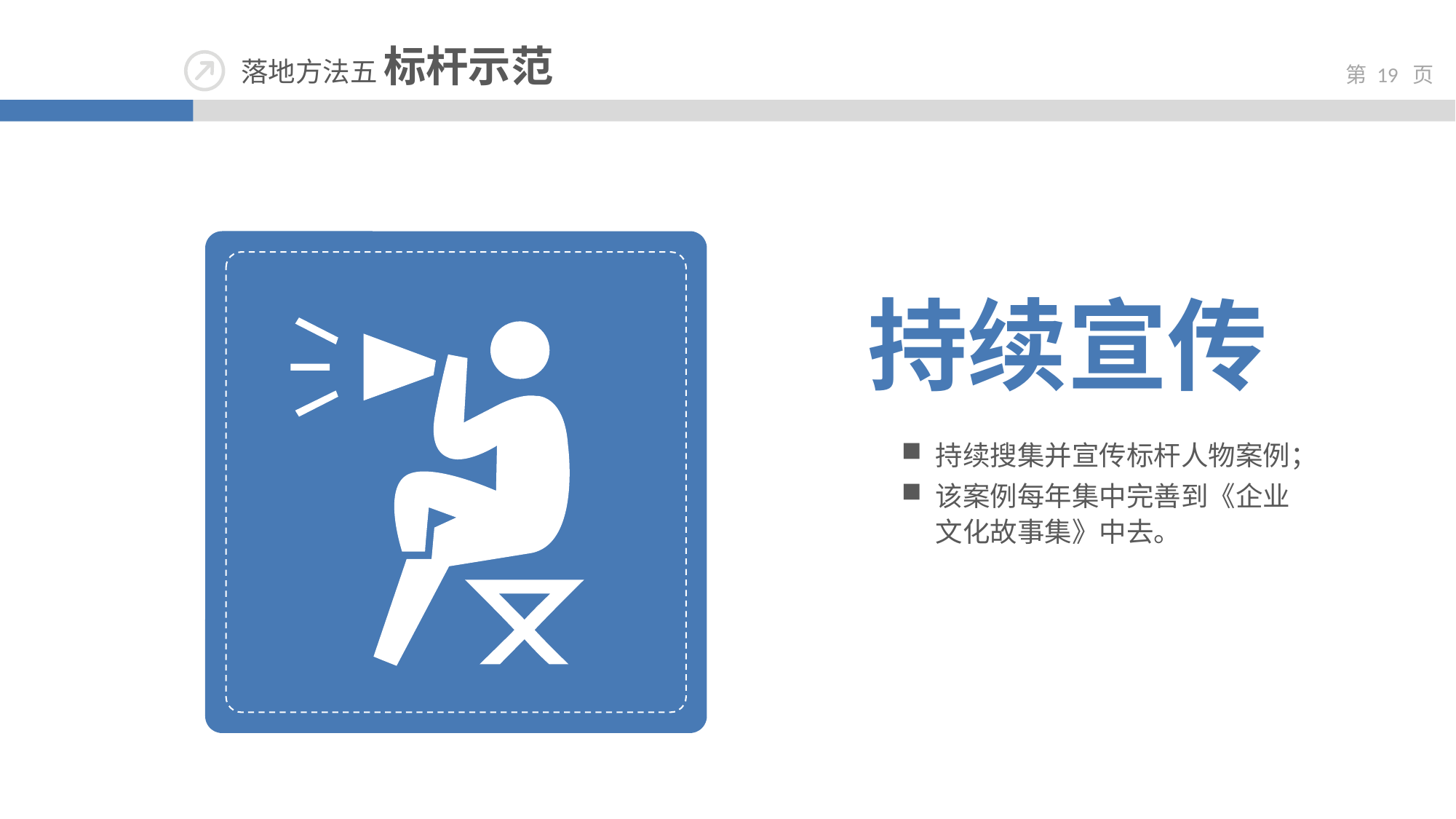

持续宣传

持续搜集并宣传标杆人物案例；
该案例每年集中完善到《企业文化故事集》中去。